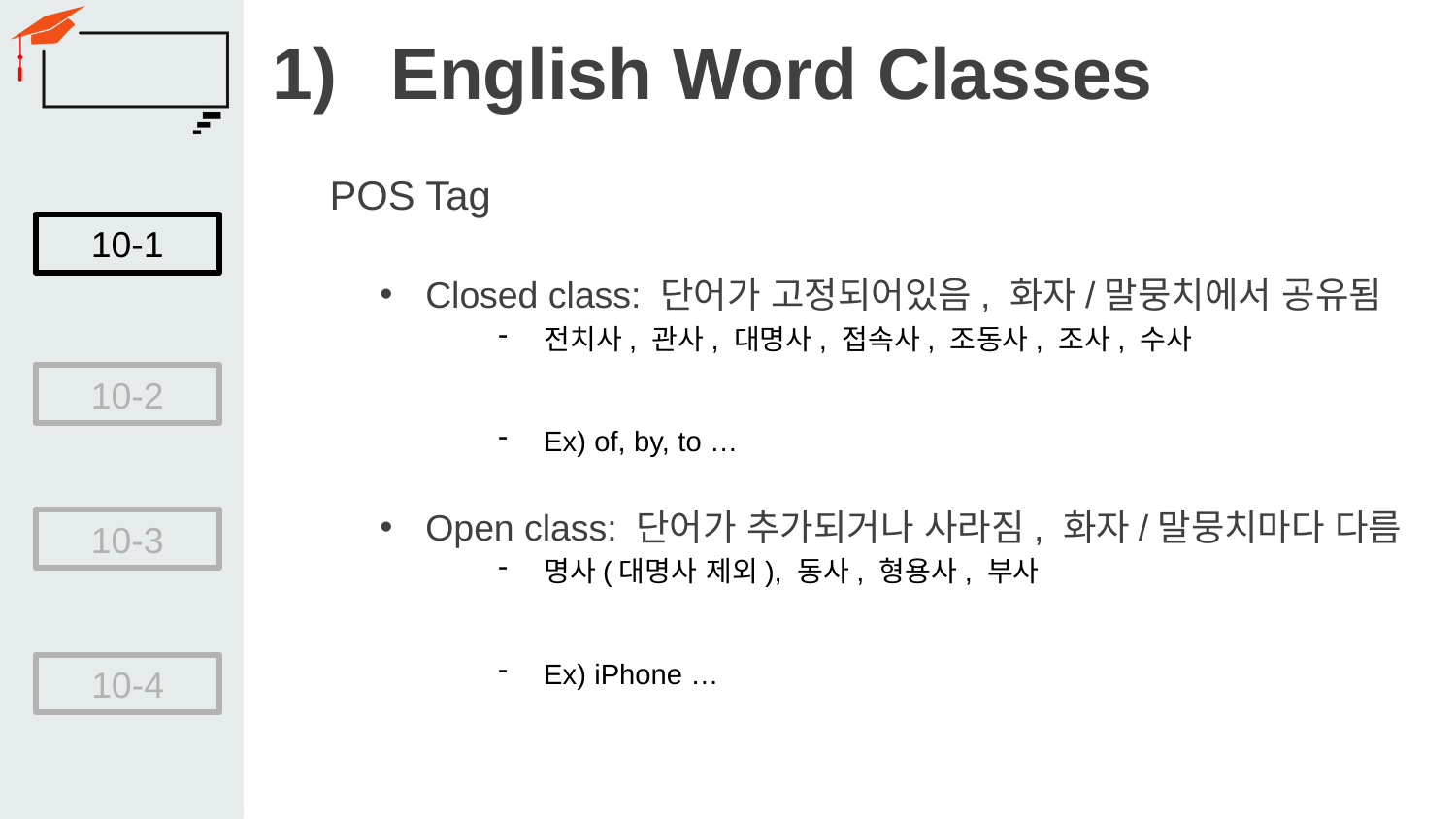

# English Word Classes
POS Tag
10-1
Closed class: 단어가 고정되어있음, 화자/말뭉치에서 공유됨
전치사, 관사, 대명사, 접속사, 조동사, 조사, 수사

Ex) of, by, to …

Open class: 단어가 추가되거나 사라짐, 화자/말뭉치마다 다름
명사(대명사 제외), 동사, 형용사, 부사

Ex) iPhone …

10-2
10-3
10-4